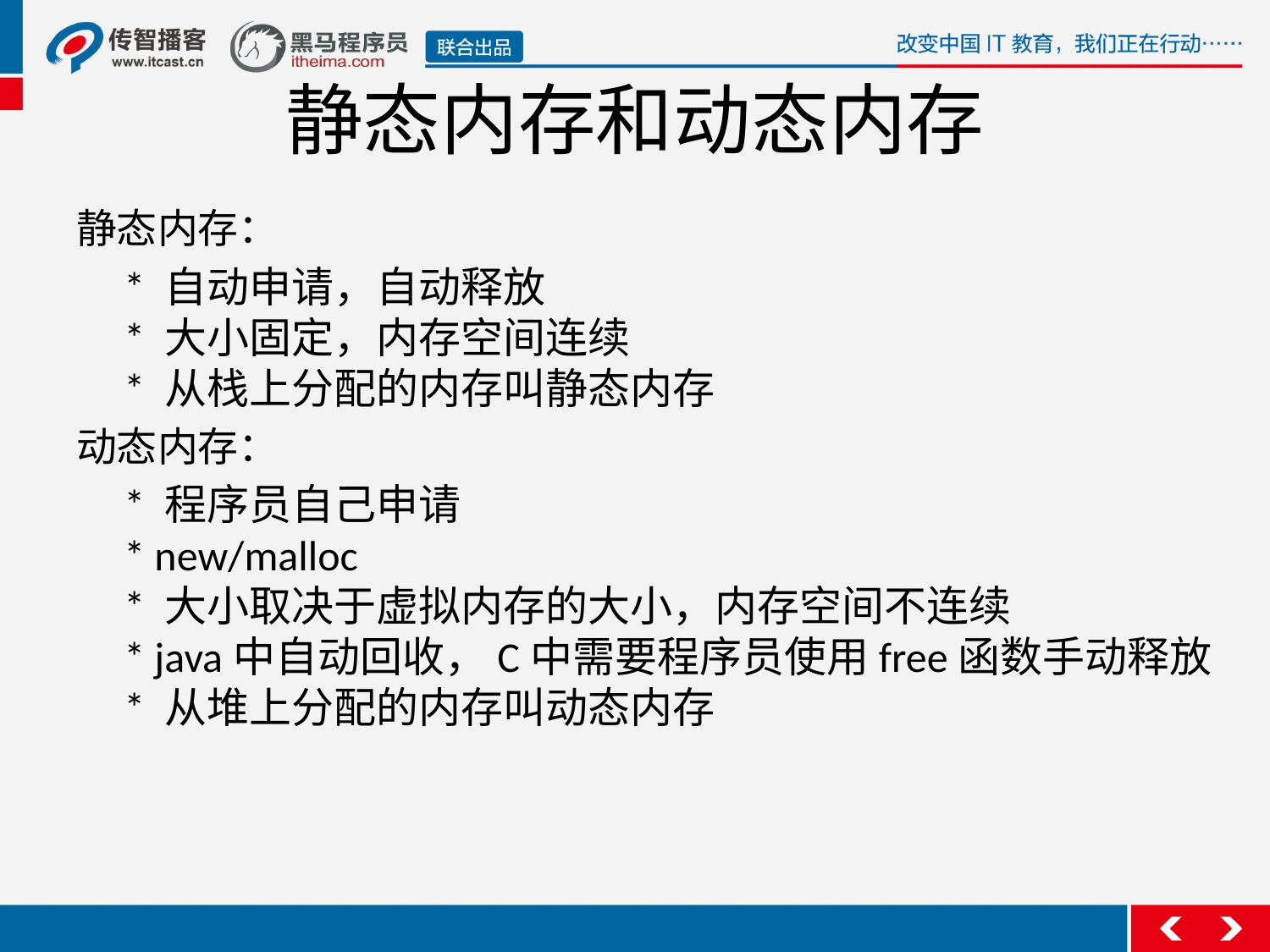

静态内存和动态内存
静态内存：
	* 自动申请，自动释放
* 大小固定，内存空间连续
* 从栈上分配的内存叫静态内存
动态内存：
	* 程序员自己申请
* new/malloc
* 大小取决于虚拟内存的大小，内存空间不连续
* java中自动回收，C中需要程序员使用free函数手动释放
* 从堆上分配的内存叫动态内存